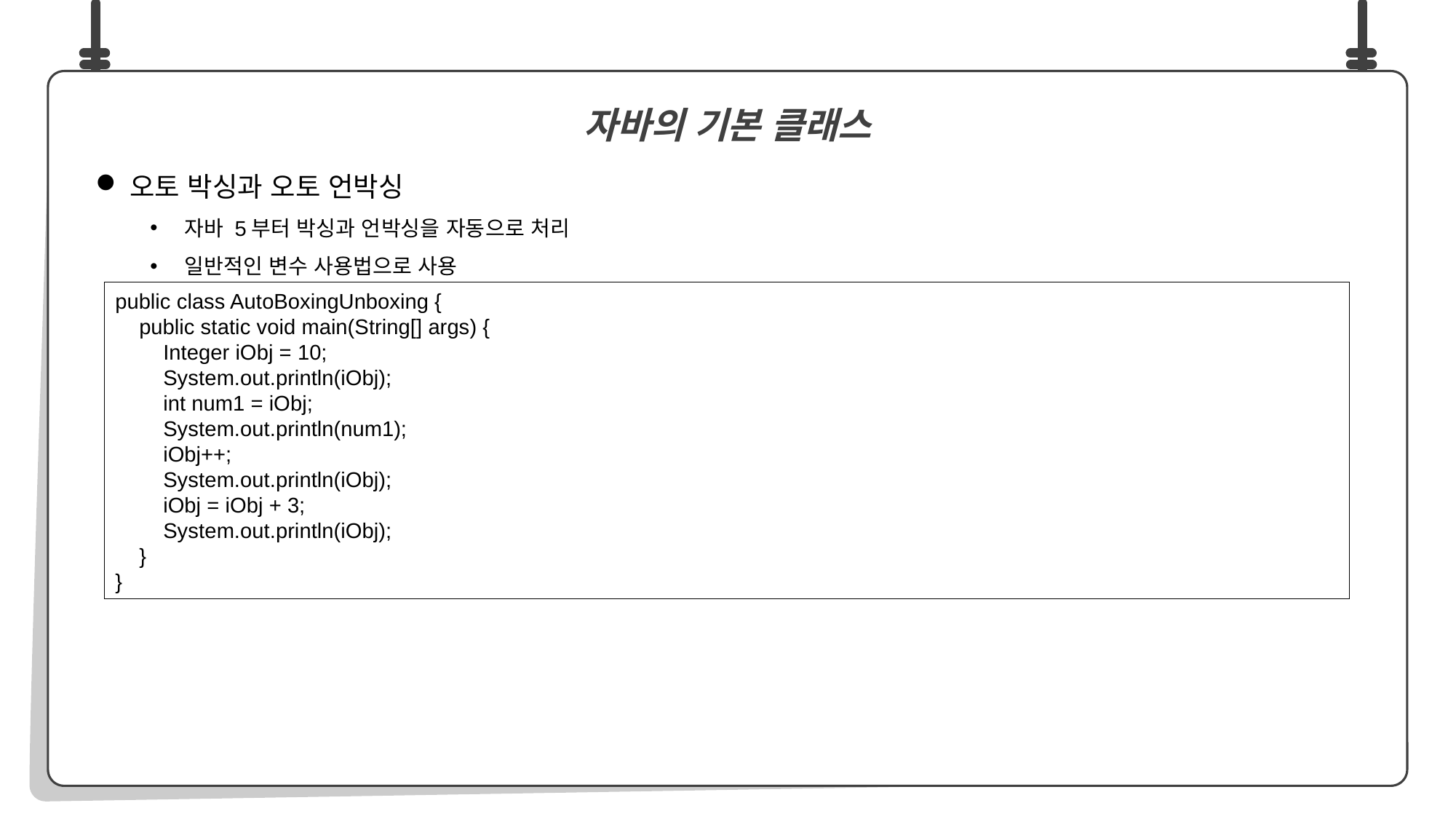

오토 박싱과 오토 언박싱
자바 5부터 박싱과 언박싱을 자동으로 처리
일반적인 변수 사용법으로 사용
자바의 기본 클래스

public class AutoBoxingUnboxing {
    public static void main(String[] args) {
        Integer iObj = 10;
        System.out.println(iObj);
        int num1 = iObj;
        System.out.println(num1);
        iObj++;
        System.out.println(iObj);
        iObj = iObj + 3;
        System.out.println(iObj);
    }
}